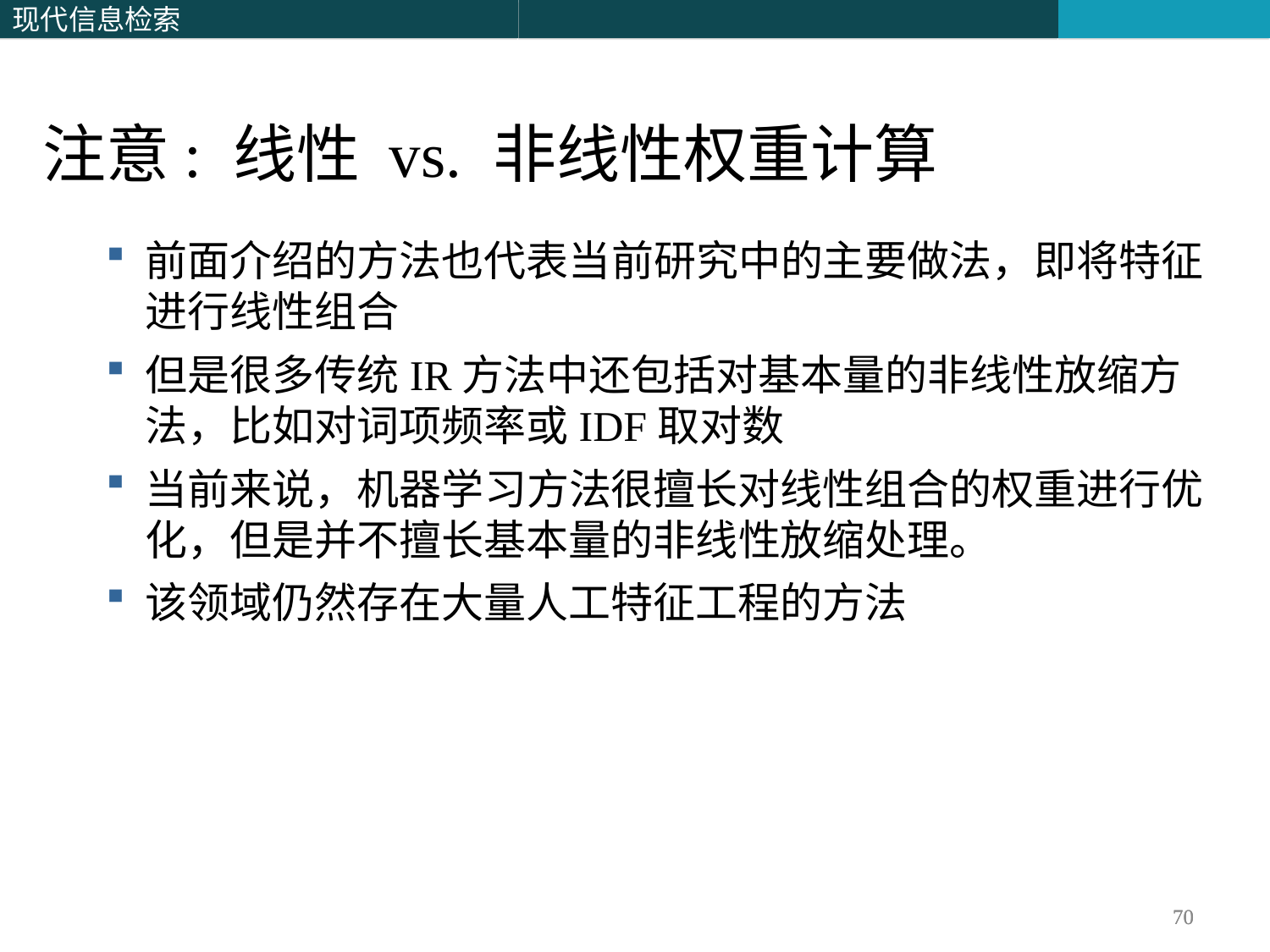

注意: 线性 vs. 非线性权重计算
前面介绍的方法也代表当前研究中的主要做法，即将特征进行线性组合
但是很多传统IR方法中还包括对基本量的非线性放缩方法，比如对词项频率或IDF取对数
当前来说，机器学习方法很擅长对线性组合的权重进行优化，但是并不擅长基本量的非线性放缩处理。
该领域仍然存在大量人工特征工程的方法
70
70